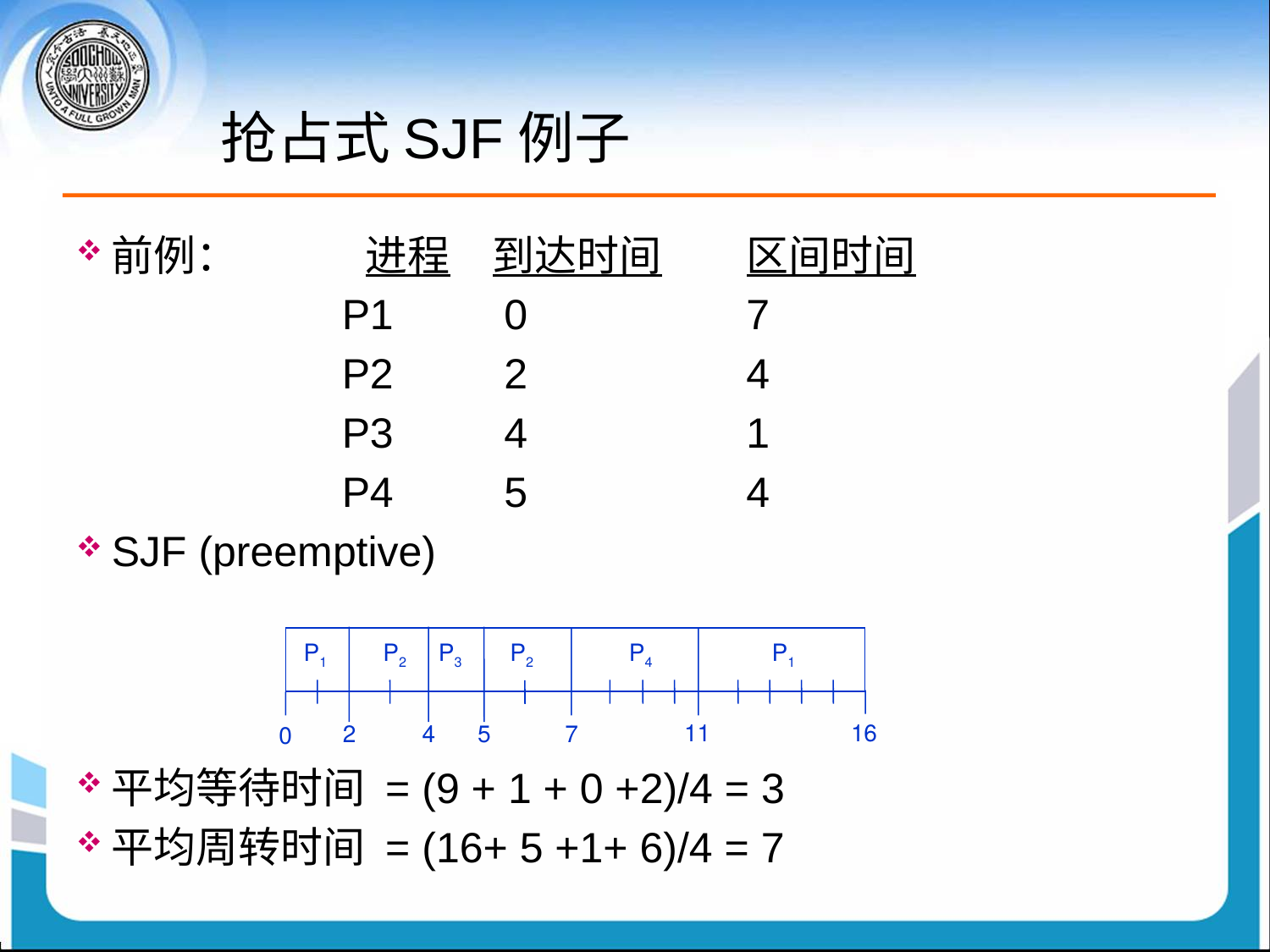

# 抢占式SJF例子
前例：	进程	到达时间	区间时间
		 P1	    0		   7
		 P2	    2		   4
		 P3	    4		   1
		 P4	    5		   4
SJF (preemptive)

平均等待时间 = (9 + 1 + 0 +2)/4 = 3
平均周转时间 = (16+ 5 +1+ 6)/4 = 7

P1
P2
P3
P2
P4
P1

11
16
4
2
5
7
0